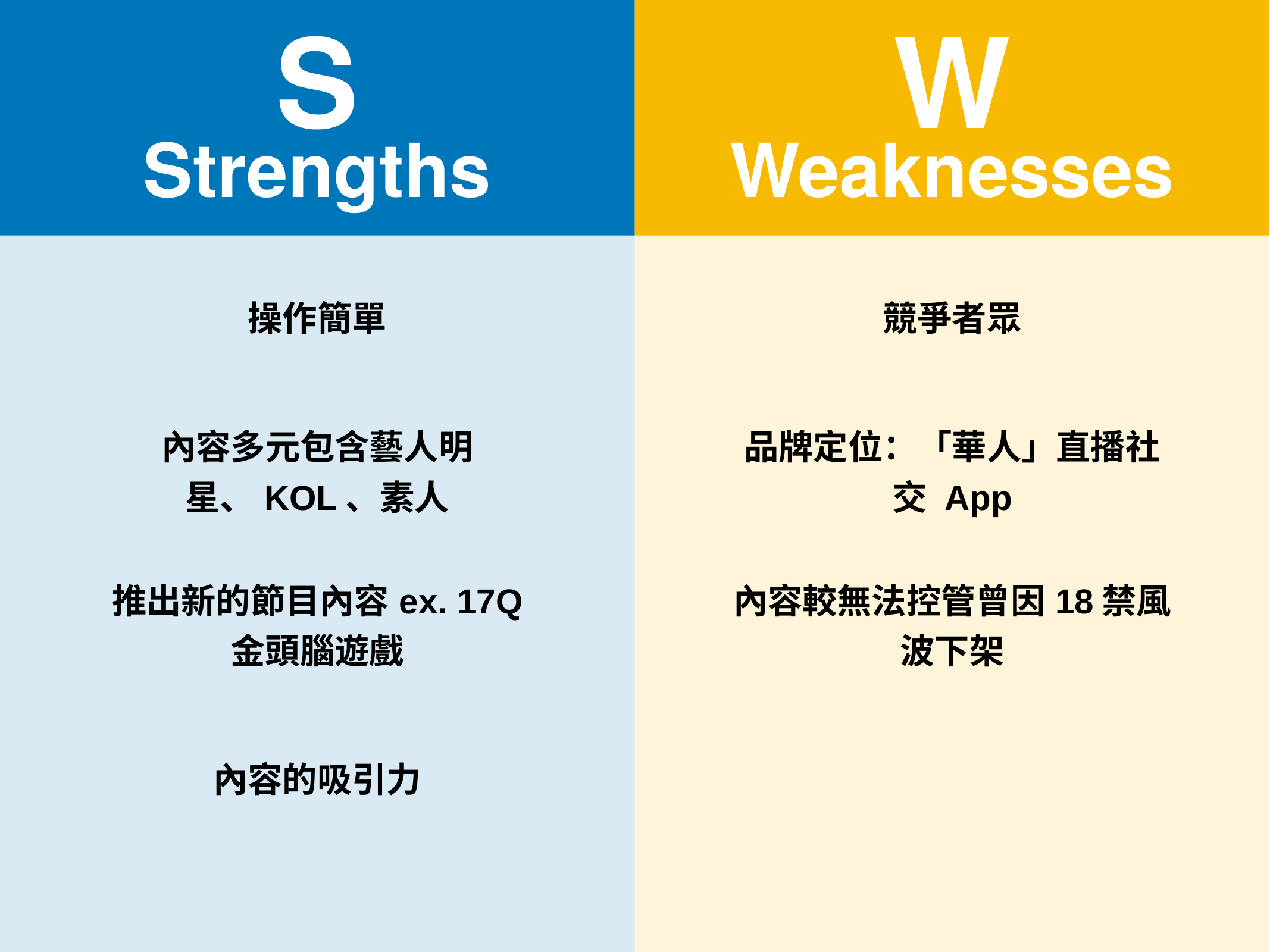

S
W

Strengths
Weaknesses
| 操作簡單 |
| --- |
| 內容多元 包含藝人明星、KOL、素人 |
| 推出新的節目內容 ex. 17Q 金頭腦遊戲 |
| 內容的吸引力 |
| 競爭者眾 |
| --- |
| 品牌定位： 「華人」直播社交 App |
| 內容較無法控管 曾因18禁風波下架 |
|  |